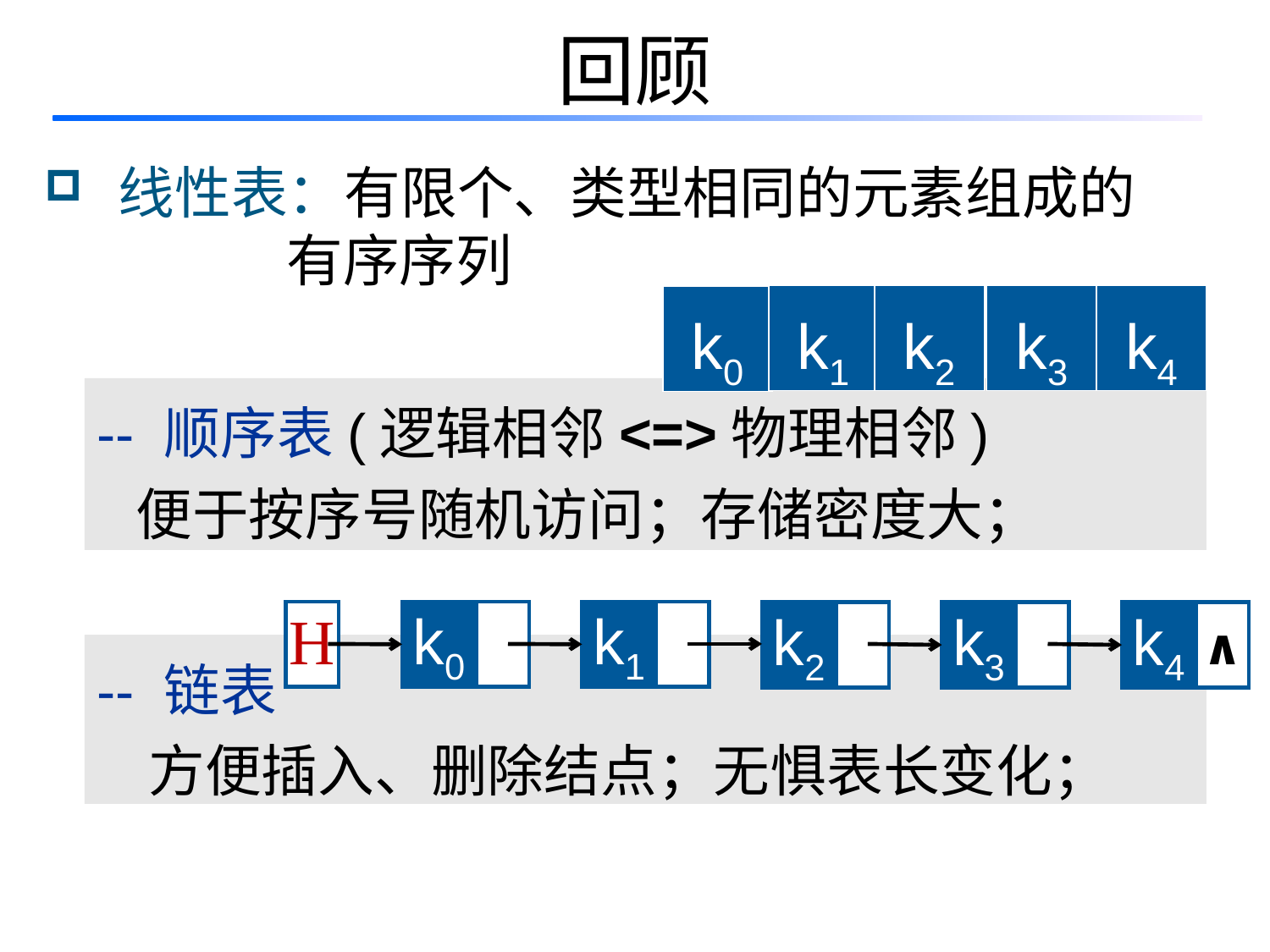

# 回顾

 线性表：有限个、类型相同的元素组成的
                  有序序列
k1
k2
k3
k4
k0
-- 顺序表(逻辑相邻<=>物理相邻)
  便于按序号随机访问；存储密度大；
H
k0

k1

k2

k3

k4
 ∧
-- 链表
   方便插入、删除结点；无惧表长变化；